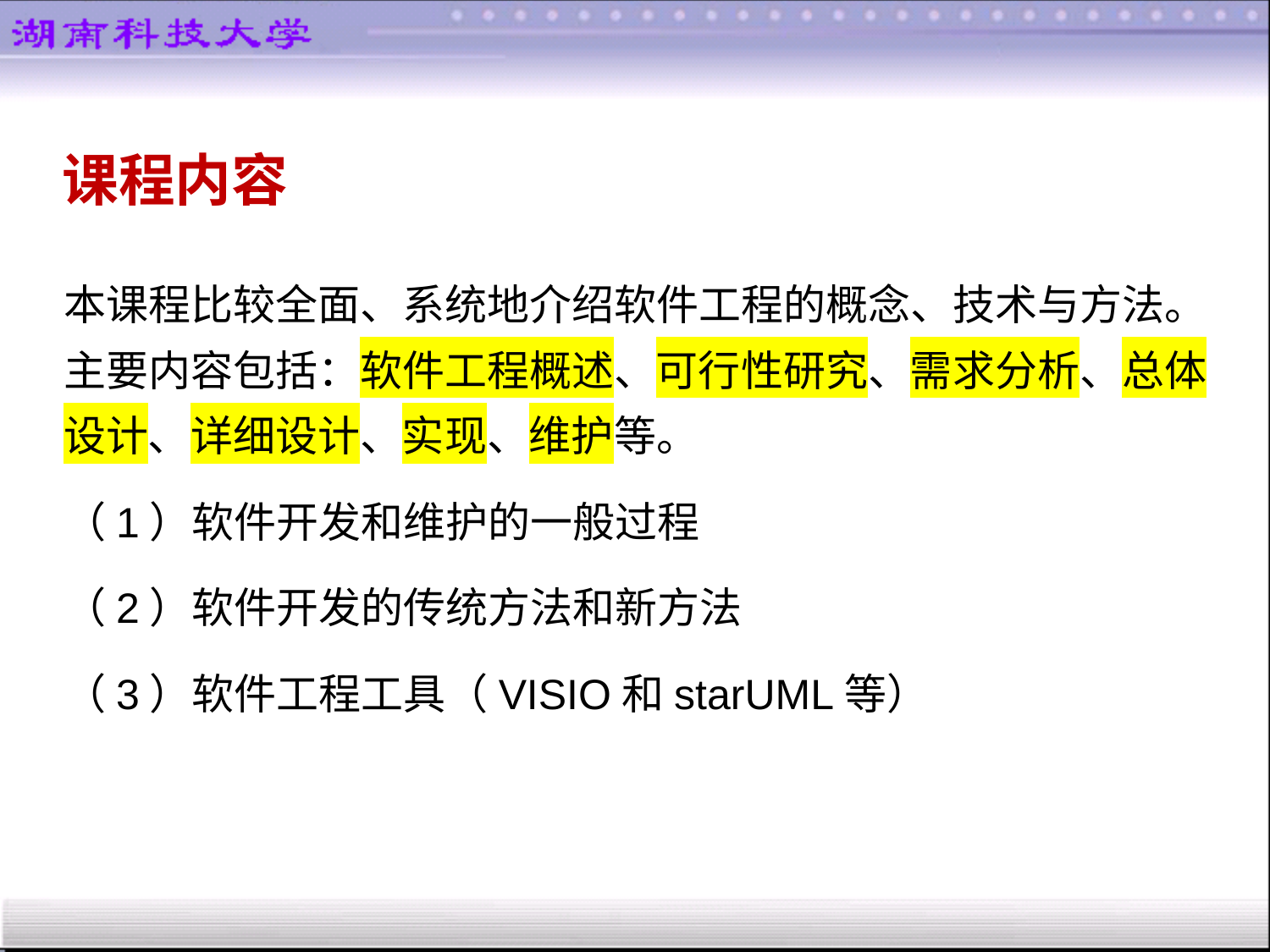

课程内容
本课程比较全面、系统地介绍软件工程的概念、技术与方法。主要内容包括：软件工程概述、可行性研究、需求分析、总体设计、详细设计、实现、维护等。
（1）软件开发和维护的一般过程
（2）软件开发的传统方法和新方法
（3）软件工程工具（VISIO和starUML等）